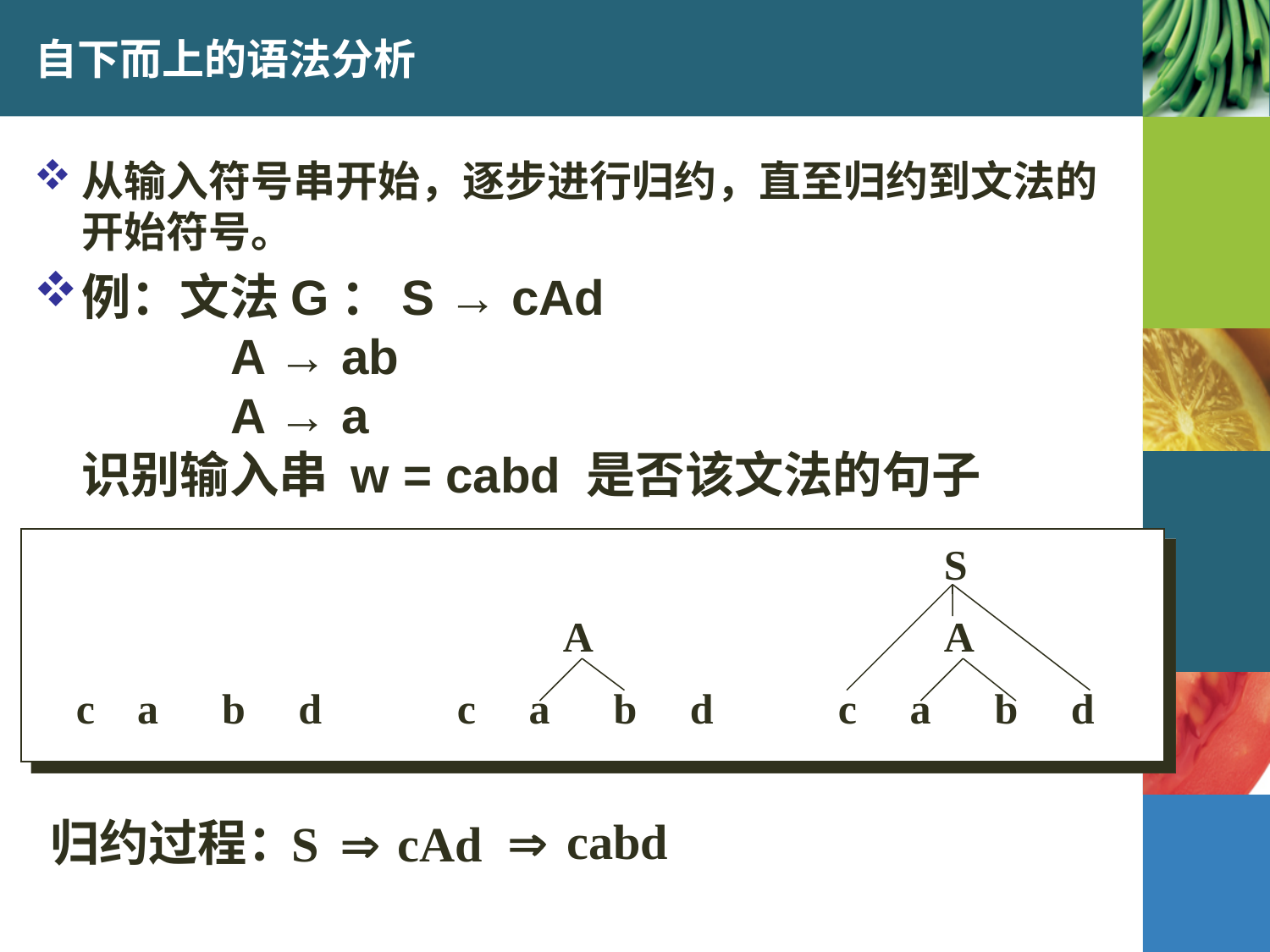

# 自下而上的语法分析
从输入符号串开始，逐步进行归约，直至归约到文法的开始符号。
例：文法G：S → cAd
           A → ab
           A → a
识别输入串 w = cabd 是否该文法的句子

							S
				A			A
  c    a      b     d	  c     a      b     d  	  c     a      b     d

⇒
cabd
归约过程：
S
 ⇒
cAd